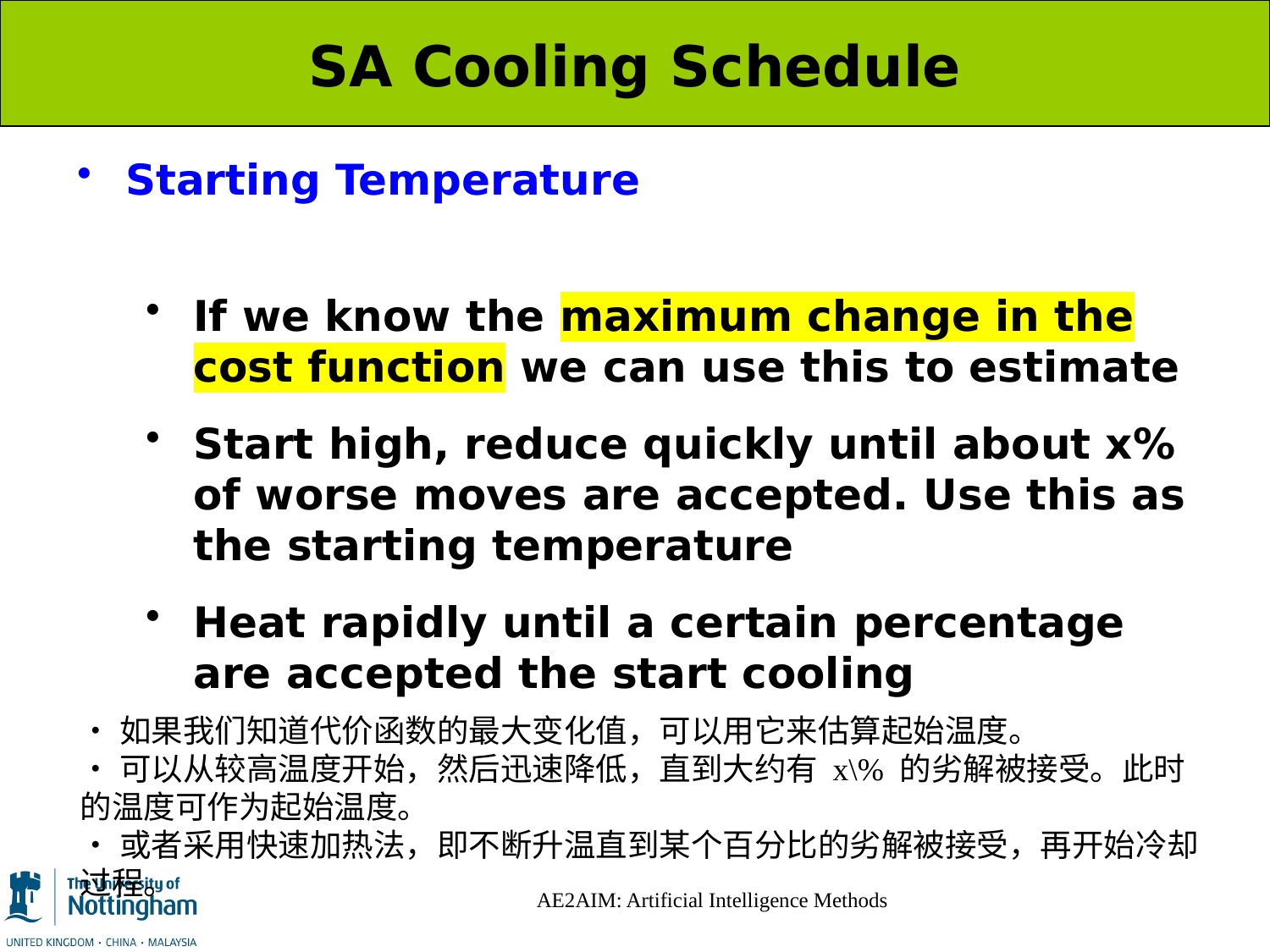

# SA Cooling Schedule
Starting Temperature

If we know the maximum change in the cost function we can use this to estimate
Start high, reduce quickly until about x% of worse moves are accepted. Use this as the starting temperature
Heat rapidly until a certain percentage are accepted the start cooling
•如果我们知道代价函数的最大变化值，可以用它来估算起始温度。
•可以从较高温度开始，然后迅速降低，直到大约有 x\% 的劣解被接受。此时的温度可作为起始温度。
•或者采用快速加热法，即不断升温直到某个百分比的劣解被接受，再开始冷却过程。
AE2AIM: Artificial Intelligence Methods